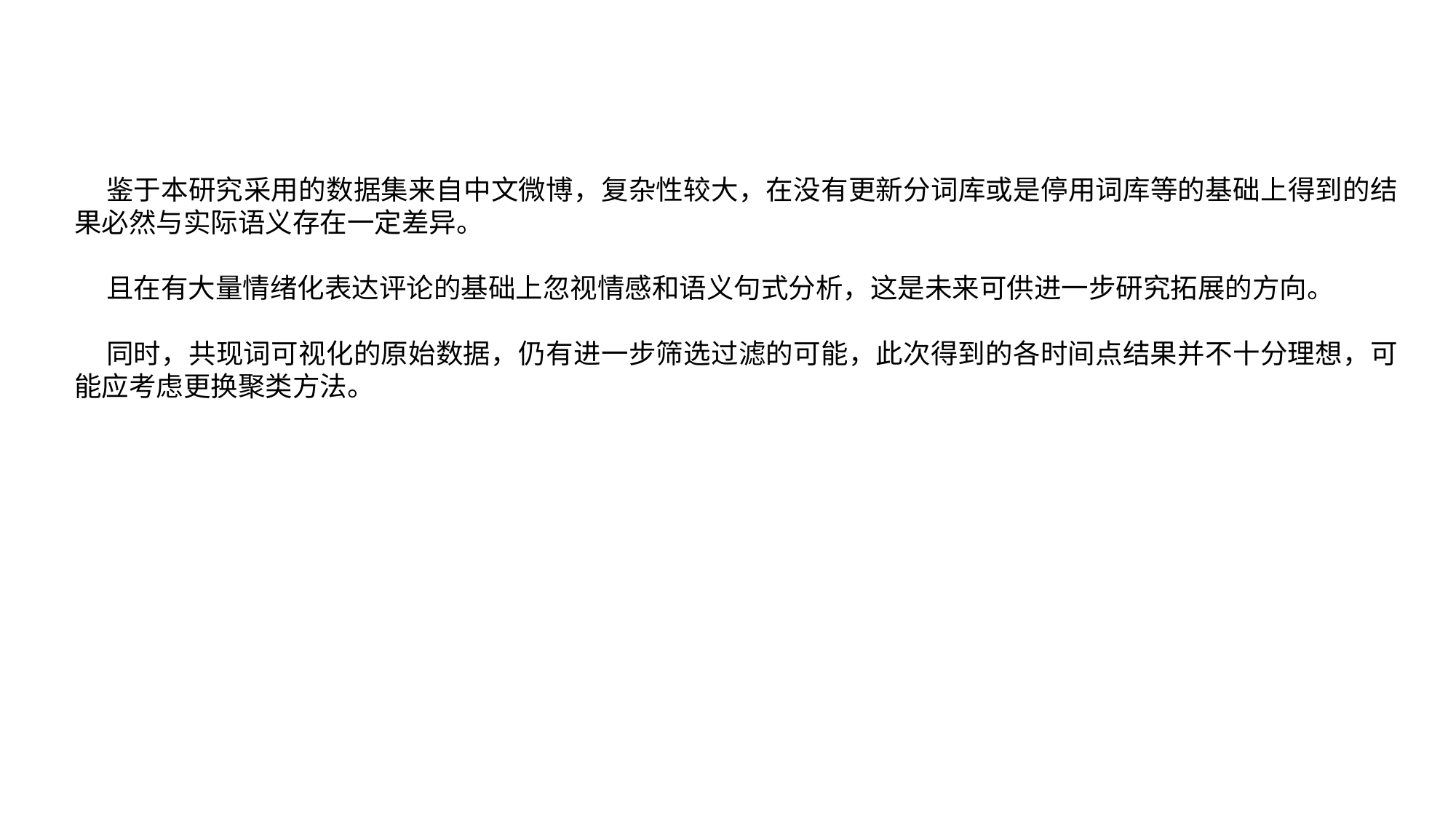

鉴于本研究采用的数据集来自中文微博，复杂性较大，在没有更新分词库或是停用词库等的基础上得到的结果必然与实际语义存在一定差异。

且在有大量情绪化表达评论的基础上忽视情感和语义句式分析，这是未来可供进一步研究拓展的方向。

同时，共现词可视化的原始数据，仍有进一步筛选过滤的可能，此次得到的各时间点结果并不十分理想，可能应考虑更换聚类方法。